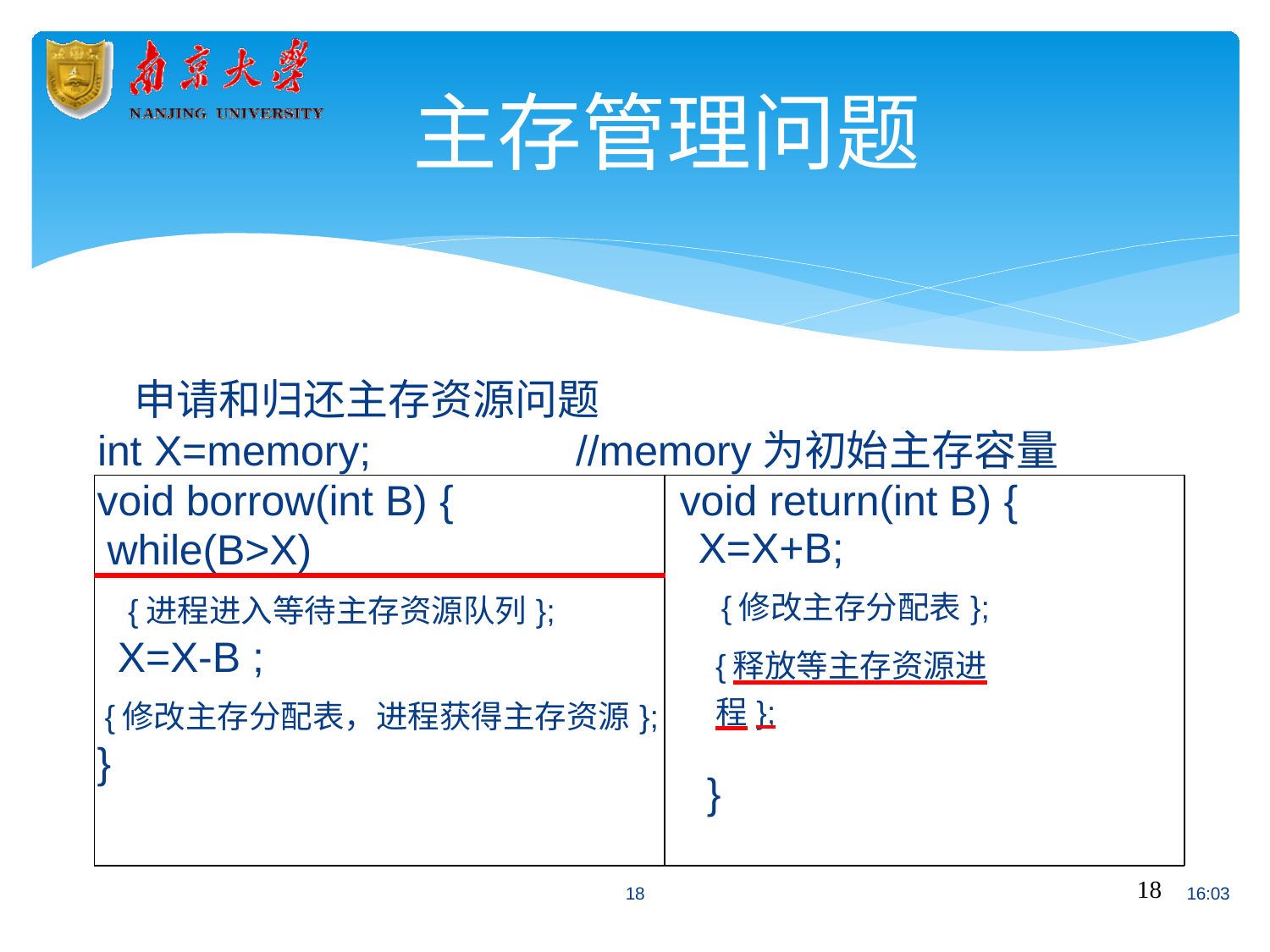

# 主存管理问题

申请和归还主存资源问题
int X=memory;	//memory为初始主存容量

| void borrow(int B) { while(B>X) |  | void return(int B) { X=X+B; {修改主存分配表}; {释放等主存资源进程}; } |
| --- | --- | --- |
| {进程进入等待主存资源队列}; X=X-B ; {修改主存分配表，进程获得主存资源}; } |  |  |
18
18
16:03